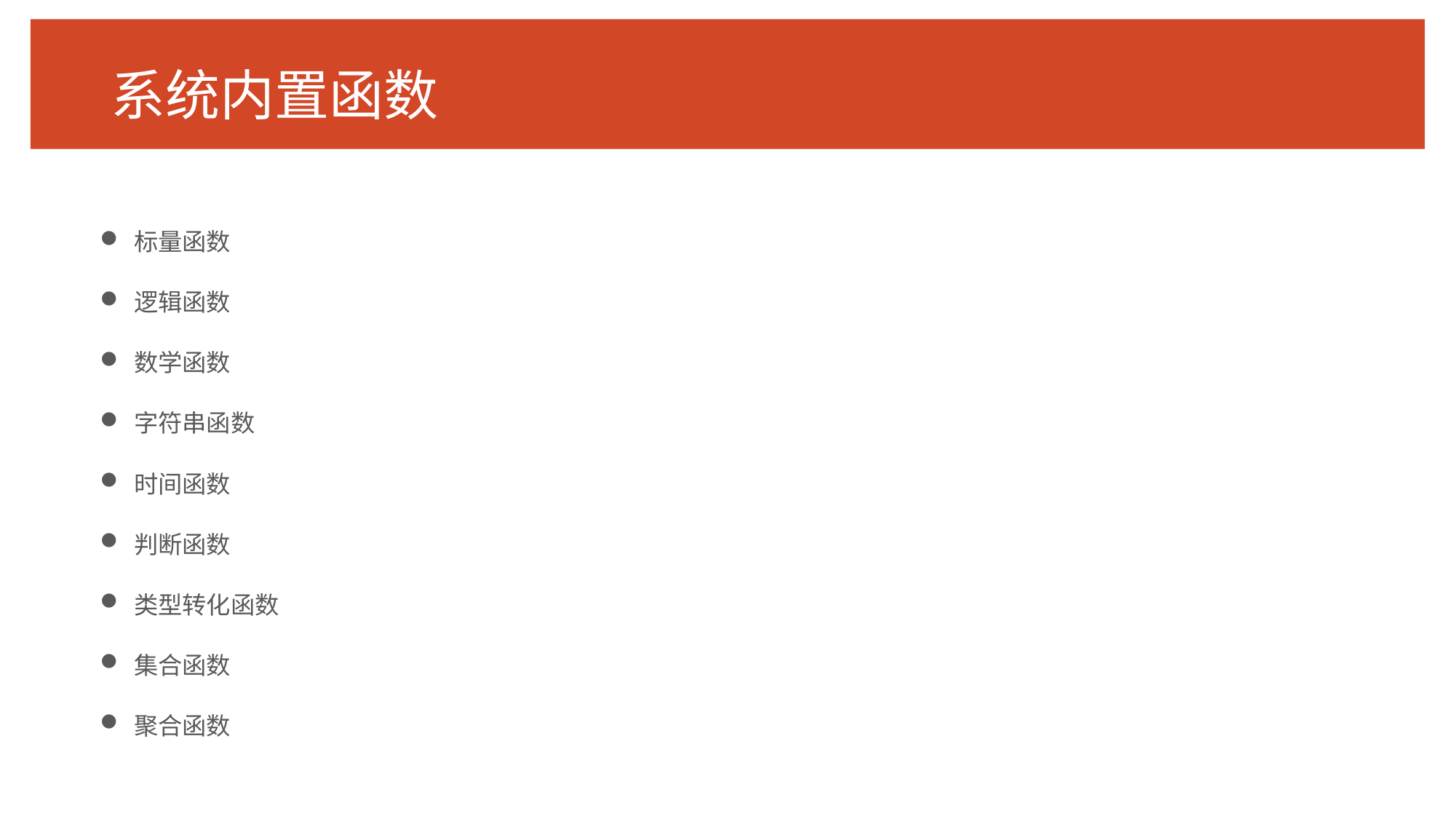

# 系统内置函数
标量函数
逻辑函数
数学函数
字符串函数
时间函数
判断函数
类型转化函数
集合函数
聚合函数